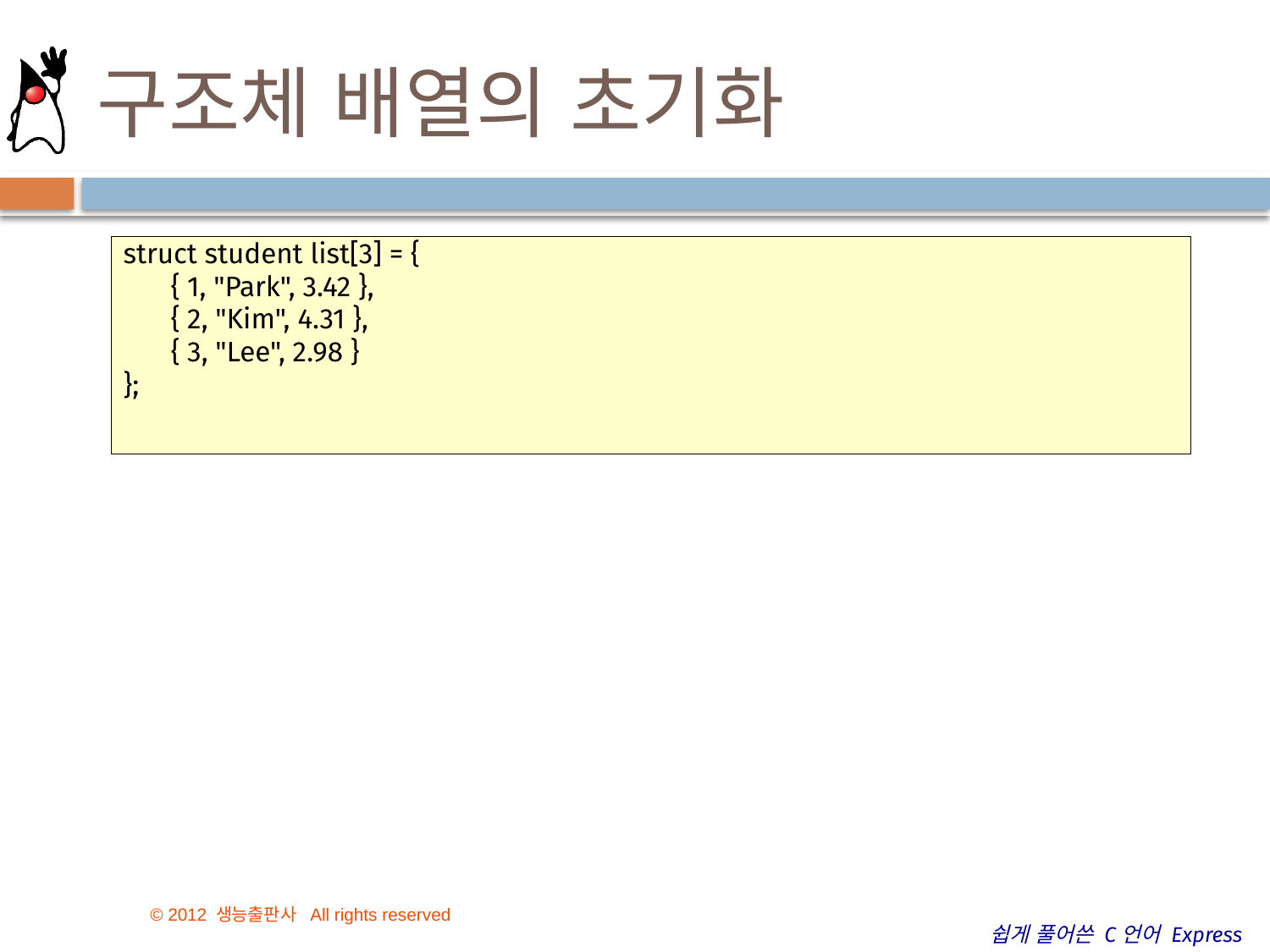

# 구조체 배열의 초기화
struct student list[3] = {
	{ 1, "Park", 3.42 },
	{ 2, "Kim", 4.31 },
	{ 3, "Lee", 2.98 }
};